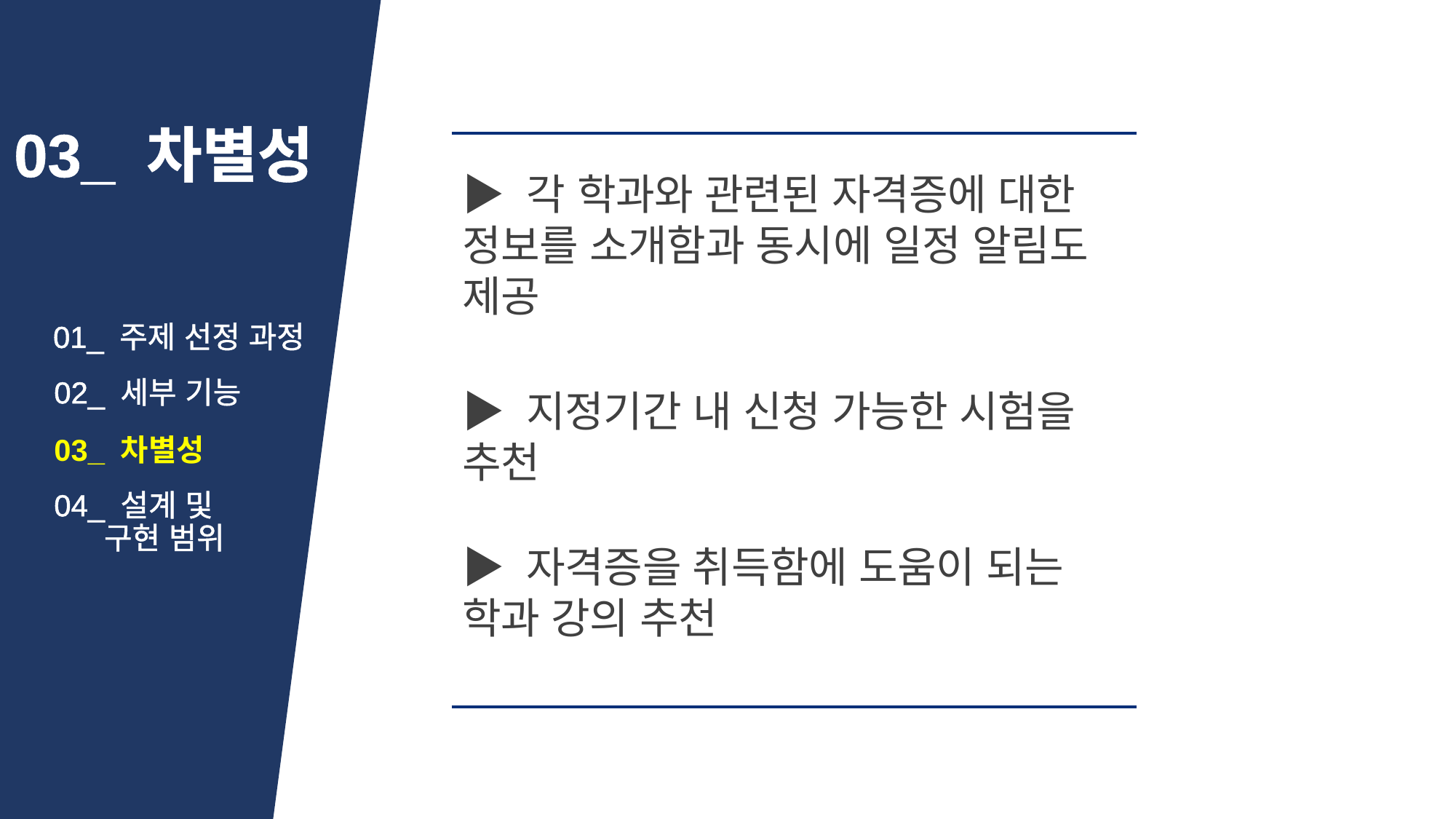

03_ 차별성
▶ 각 학과와 관련된 자격증에 대한 정보를 소개함과 동시에 일정 알림도 제공
01_ 주제 선정 과정
02_ 세부 기능
▶ 지정기간 내 신청 가능한 시험을 추천
03_ 차별성
04_ 설계 및
     구현 범위
▶ 자격증을 취득함에 도움이 되는 학과 강의 추천